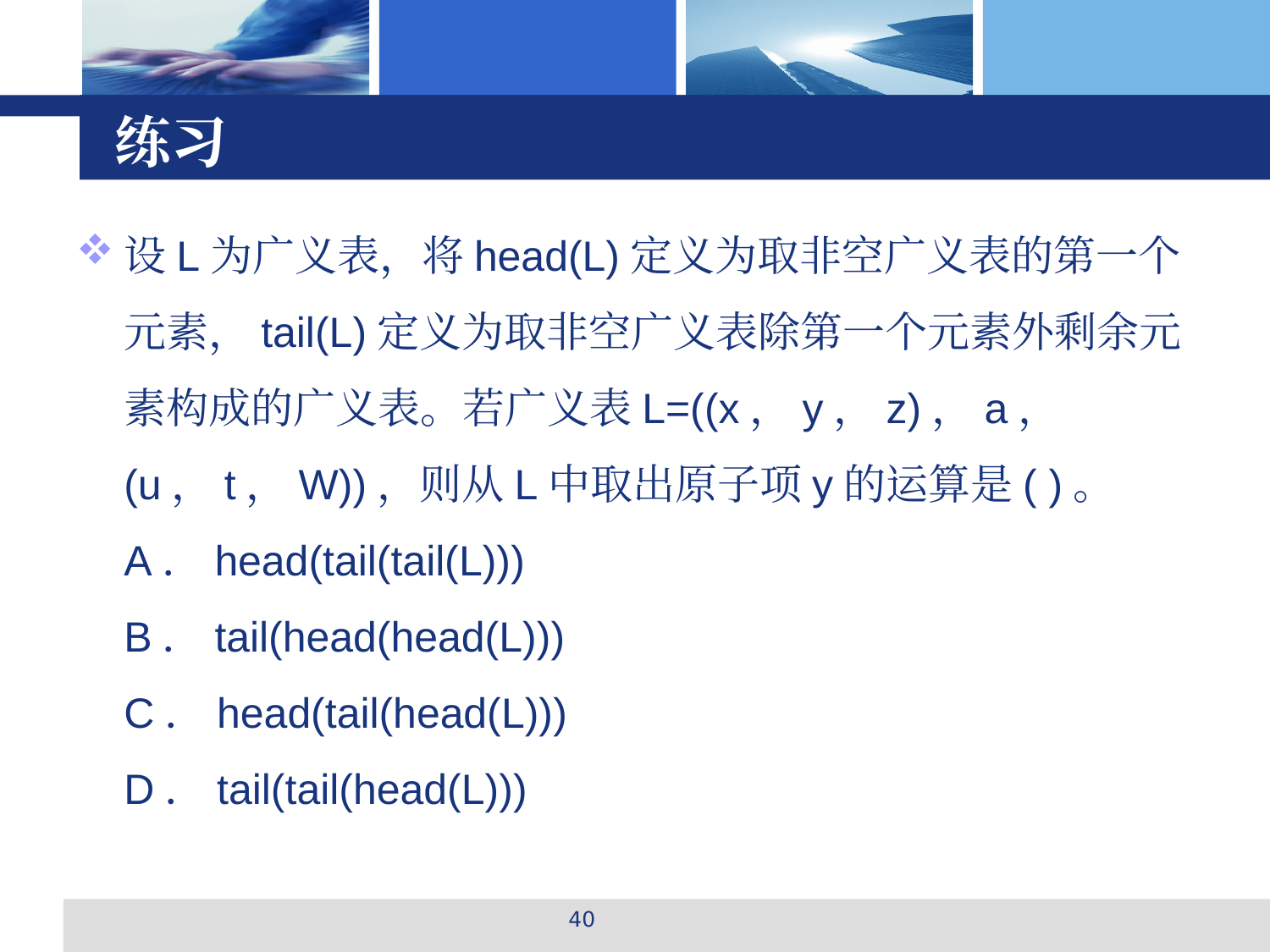

# 练习
设L为广义表，将head(L)定义为取非空广义表的第一个元素，tail(L)定义为取非空广义表除第一个元素外剩余元素构成的广义表。若广义表L=((x，y，z)，a，(u，t，W))，则从L中取出原子项y的运算是( )。
A．head(tail(tail(L)))
B．tail(head(head(L)))
C．head(tail(head(L)))
D．tail(tail(head(L)))
40